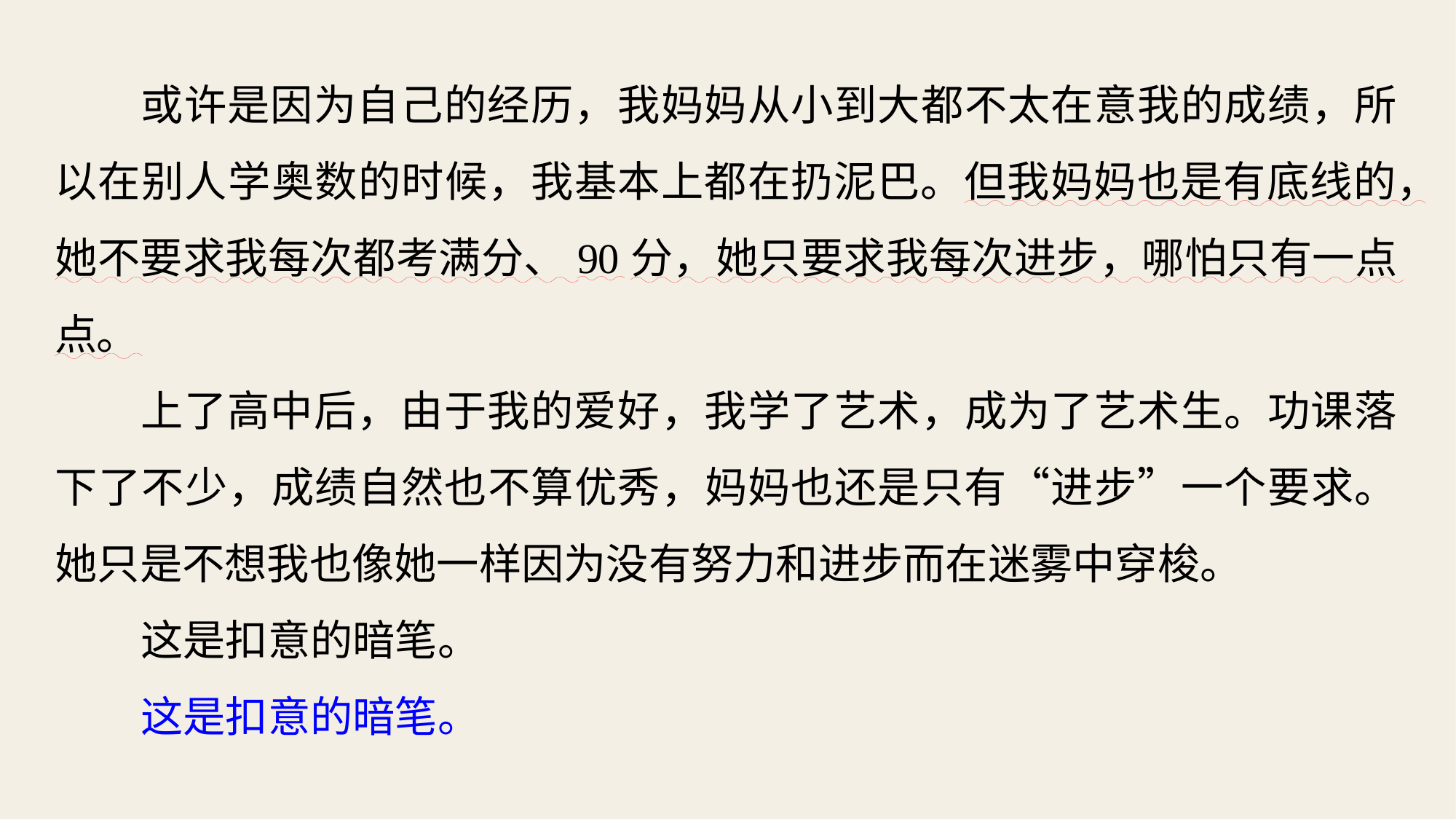

或许是因为自己的经历，我妈妈从小到大都不太在意我的成绩，所以在别人学奥数的时候，我基本上都在扔泥巴。但我妈妈也是有底线的，她不要求我每次都考满分、90分，她只要求我每次进步，哪怕只有一点点。
上了高中后，由于我的爱好，我学了艺术，成为了艺术生。功课落下了不少，成绩自然也不算优秀，妈妈也还是只有“进步”一个要求。她只是不想我也像她一样因为没有努力和进步而在迷雾中穿梭。
这是扣意的暗笔。
这是扣意的暗笔。